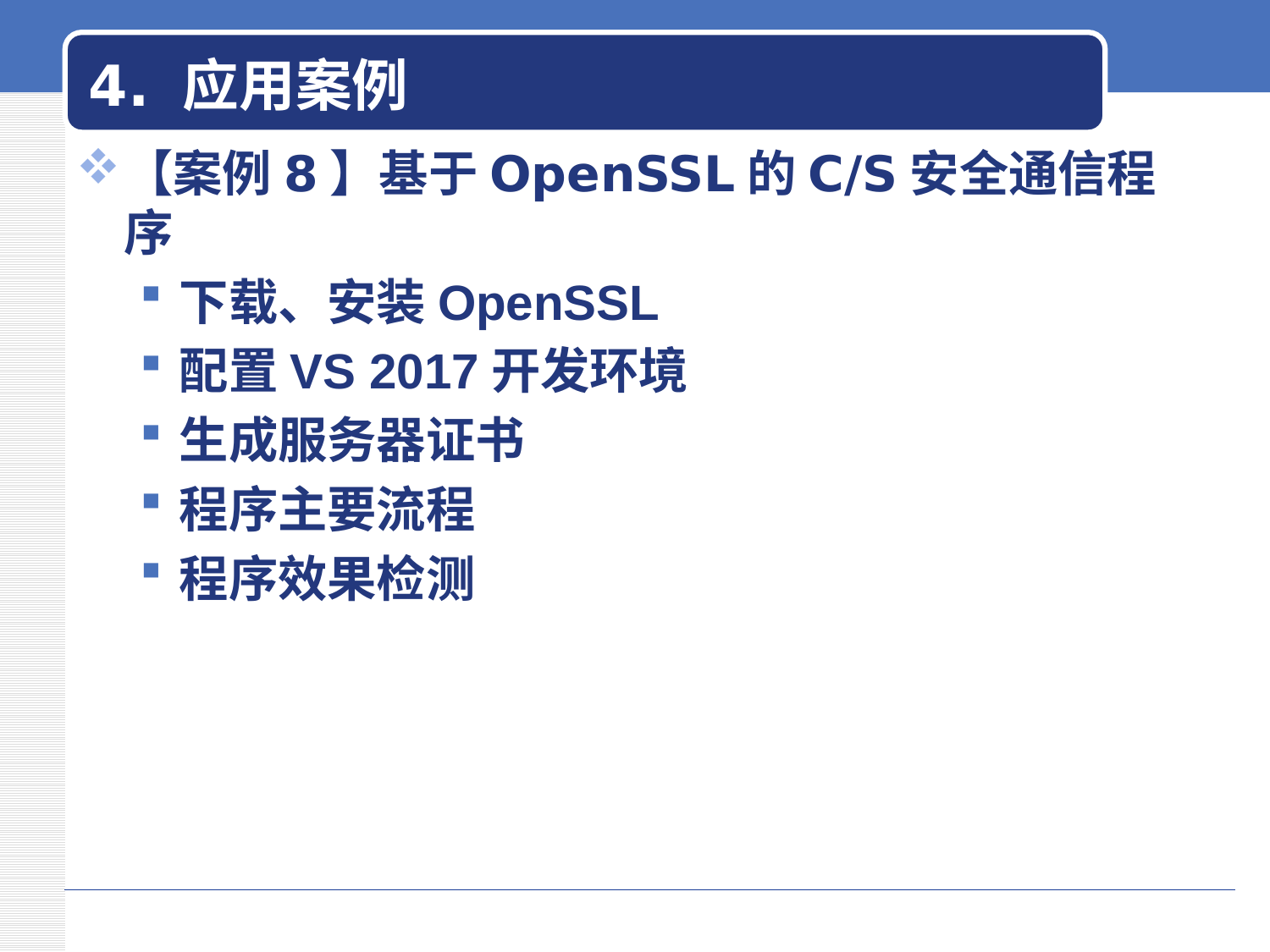

# 4. 应用案例
【案例8】基于OpenSSL的C/S安全通信程序
下载、安装OpenSSL
配置VS 2017开发环境
生成服务器证书
程序主要流程
程序效果检测